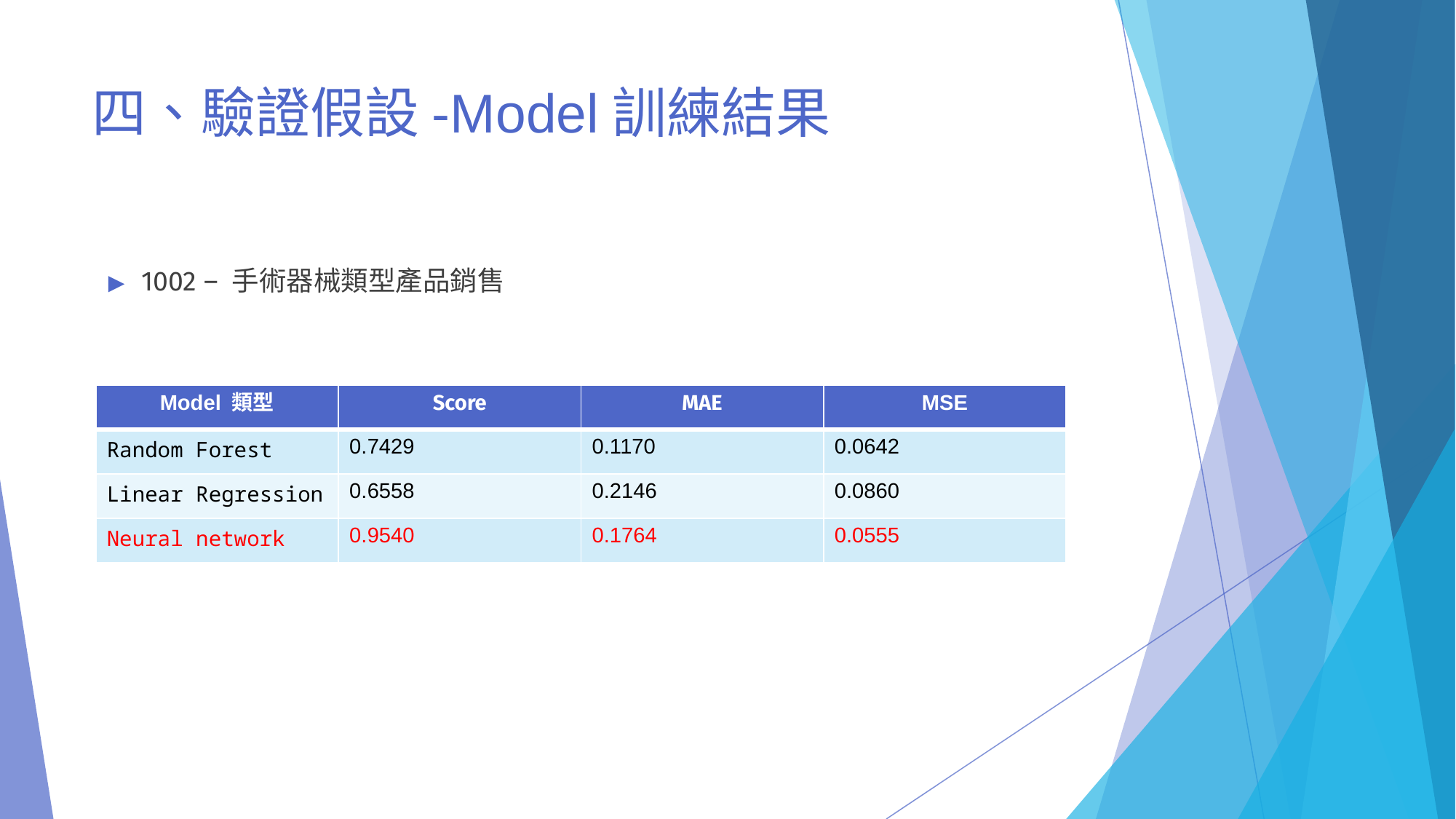

# 四、驗證假設-Model訓練結果
1002 – 手術器械類型產品銷售
| Model 類型 | Score | MAE | MSE |
| --- | --- | --- | --- |
| Random Forest | 0.7429 | 0.1170 | 0.0642 |
| Linear Regression | 0.6558 | 0.2146 | 0.0860 |
| Neural network | 0.9540 | 0.1764 | 0.0555 |